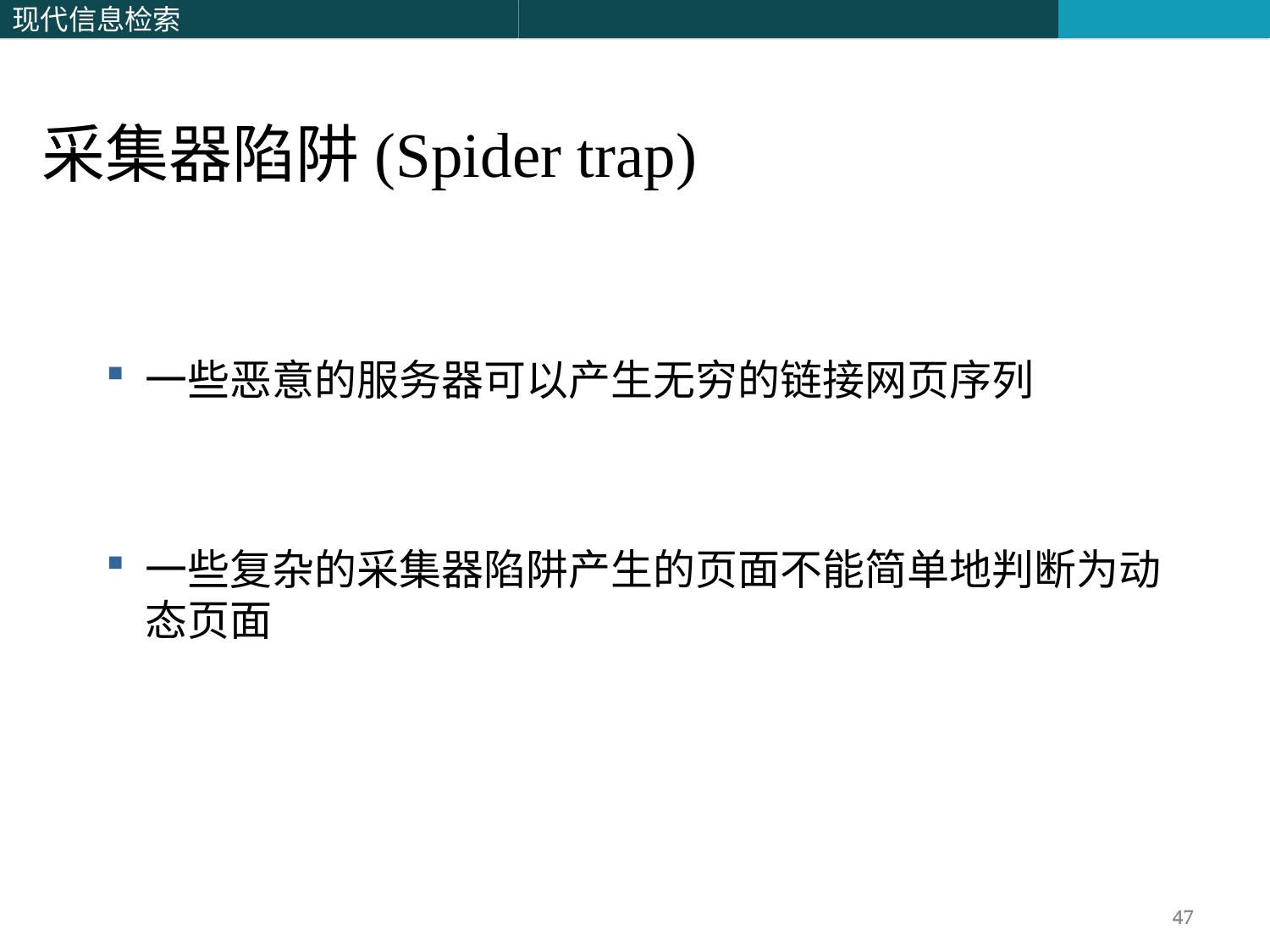

采集器陷阱(Spider trap)
一些恶意的服务器可以产生无穷的链接网页序列

一些复杂的采集器陷阱产生的页面不能简单地判断为动态页面
47
47